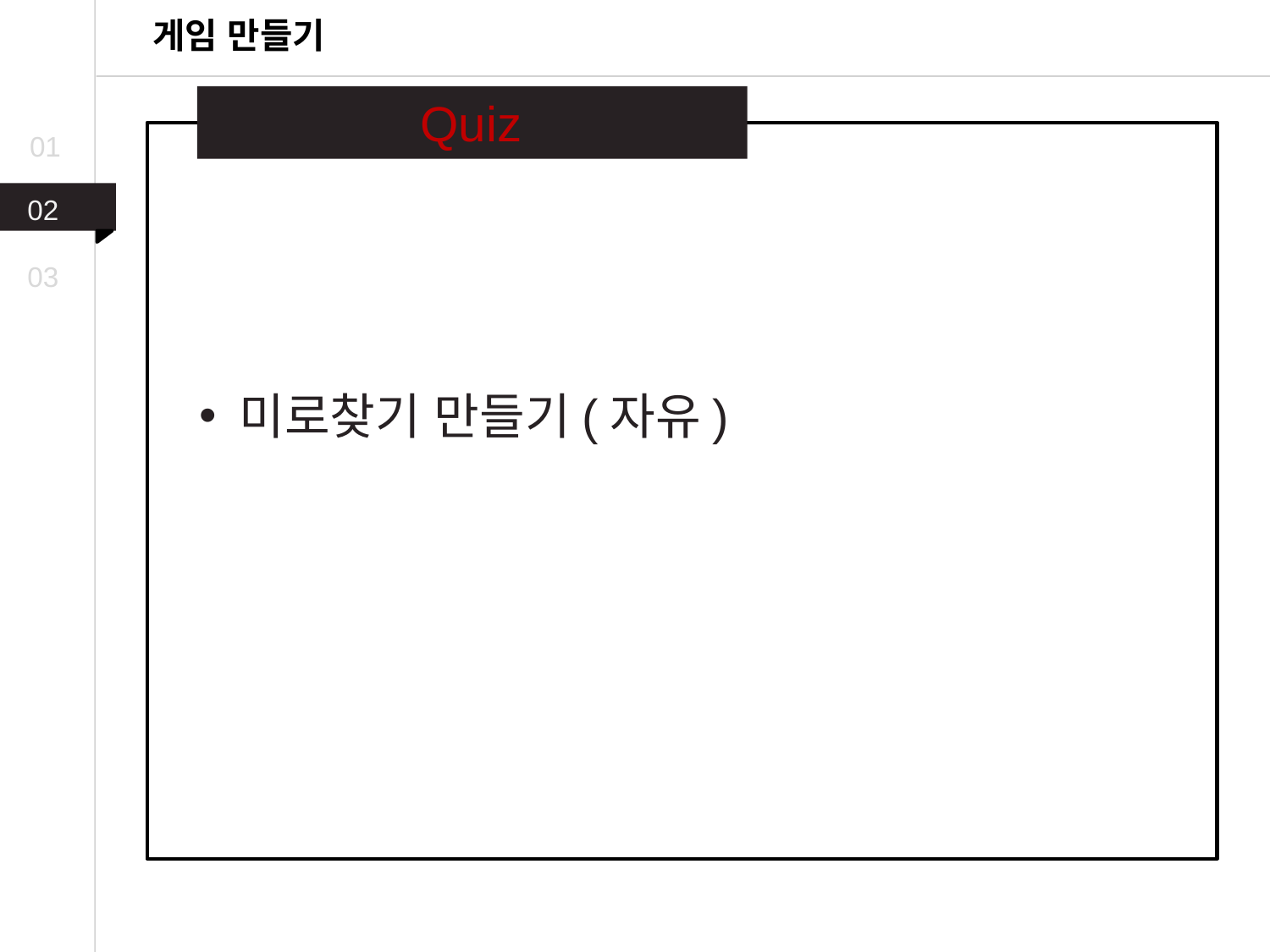

게임 만들기
Quiz

01

02

03
미로찾기 만들기(자유)